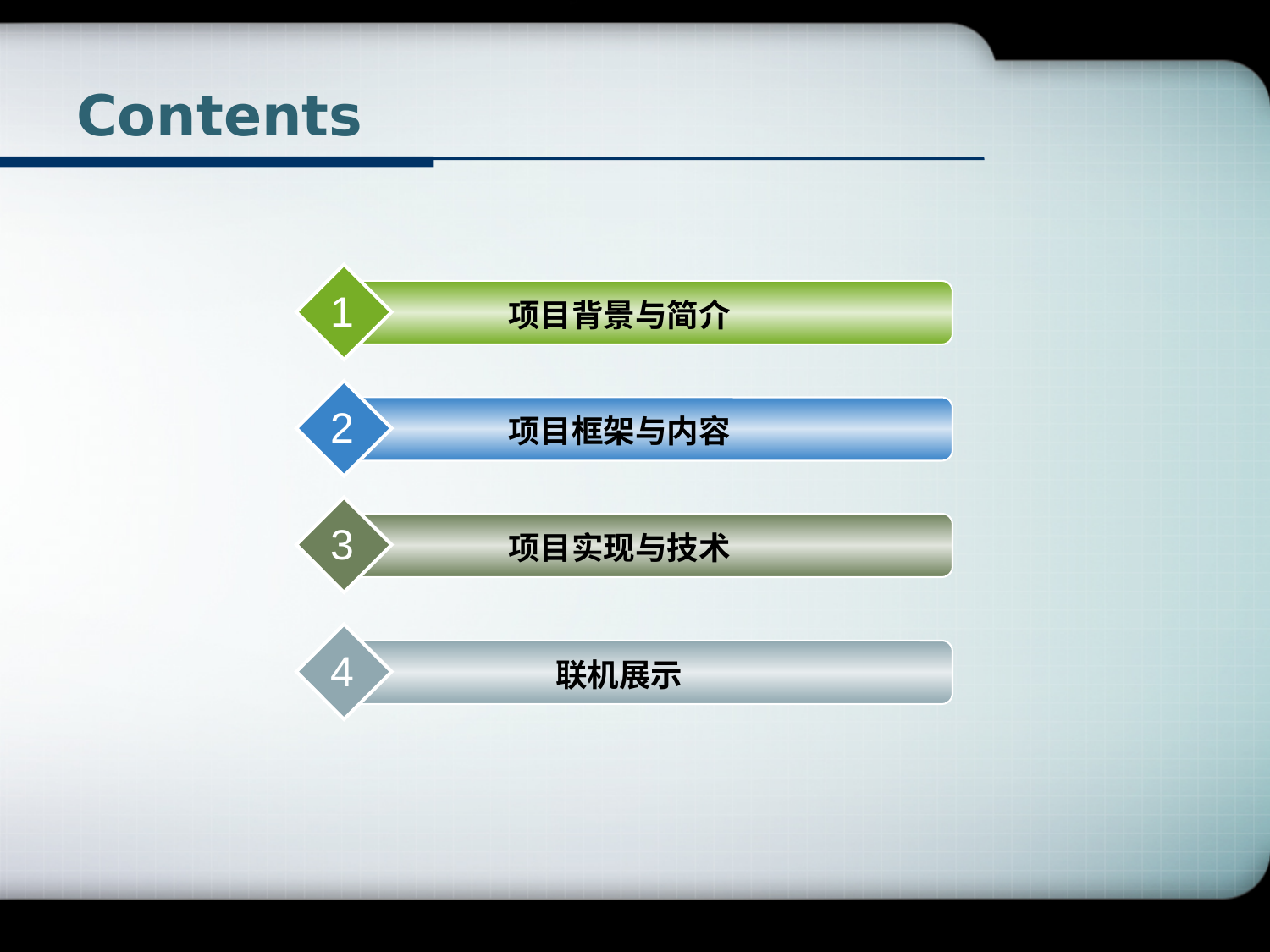

# Contents

1

项目背景与简介

2

项目框架与内容

3

项目实现与技术

4

联机展示